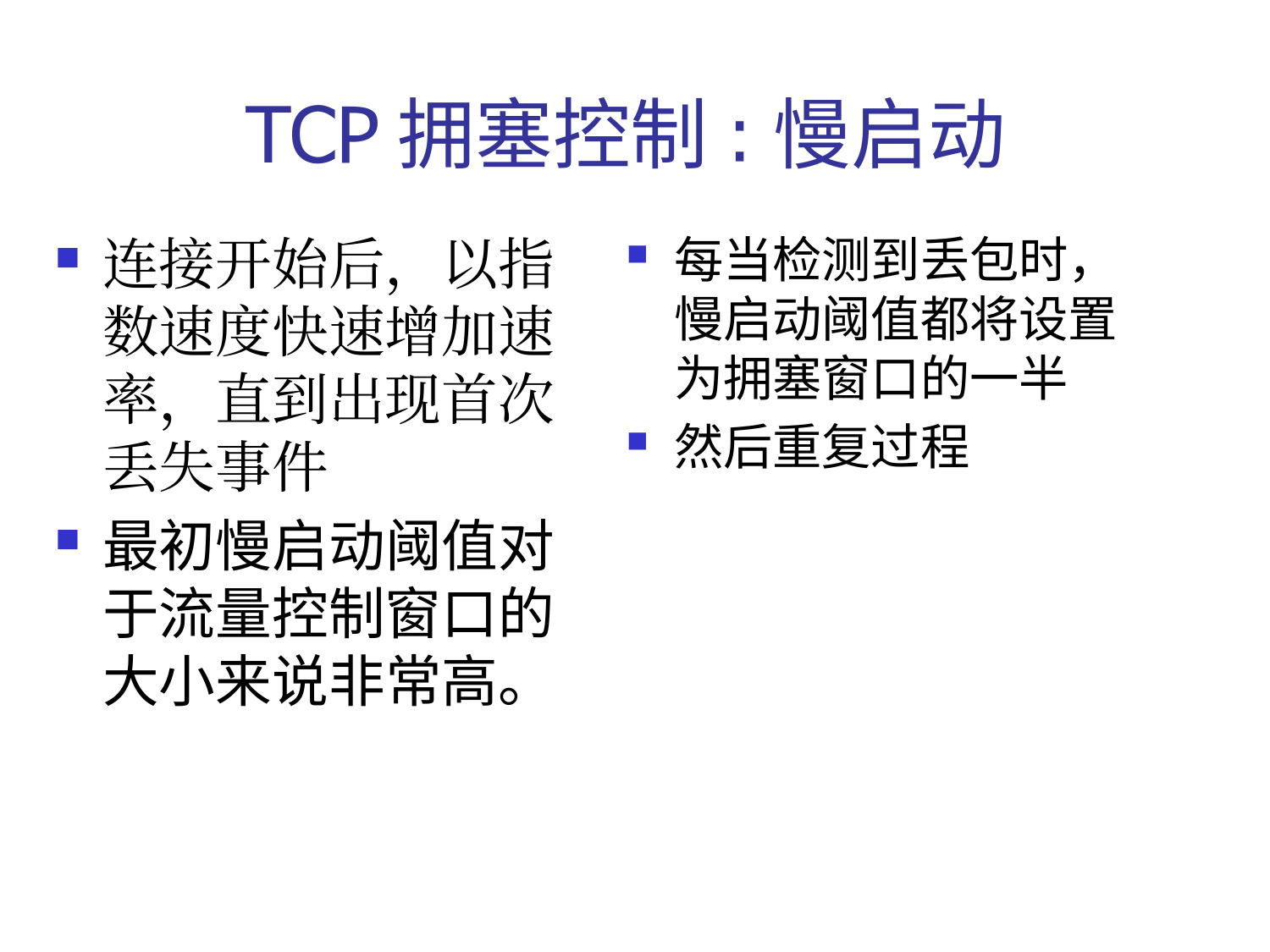

# TCP拥塞控制:慢启动
连接开始后，以指数速度快速增加速率，直到出现首次丢失事件
最初慢启动阈值对于流量控制窗口的大小来说非常高。
每当检测到丢包时，慢启动阈值都将设置为拥塞窗口的一半
然后重复过程